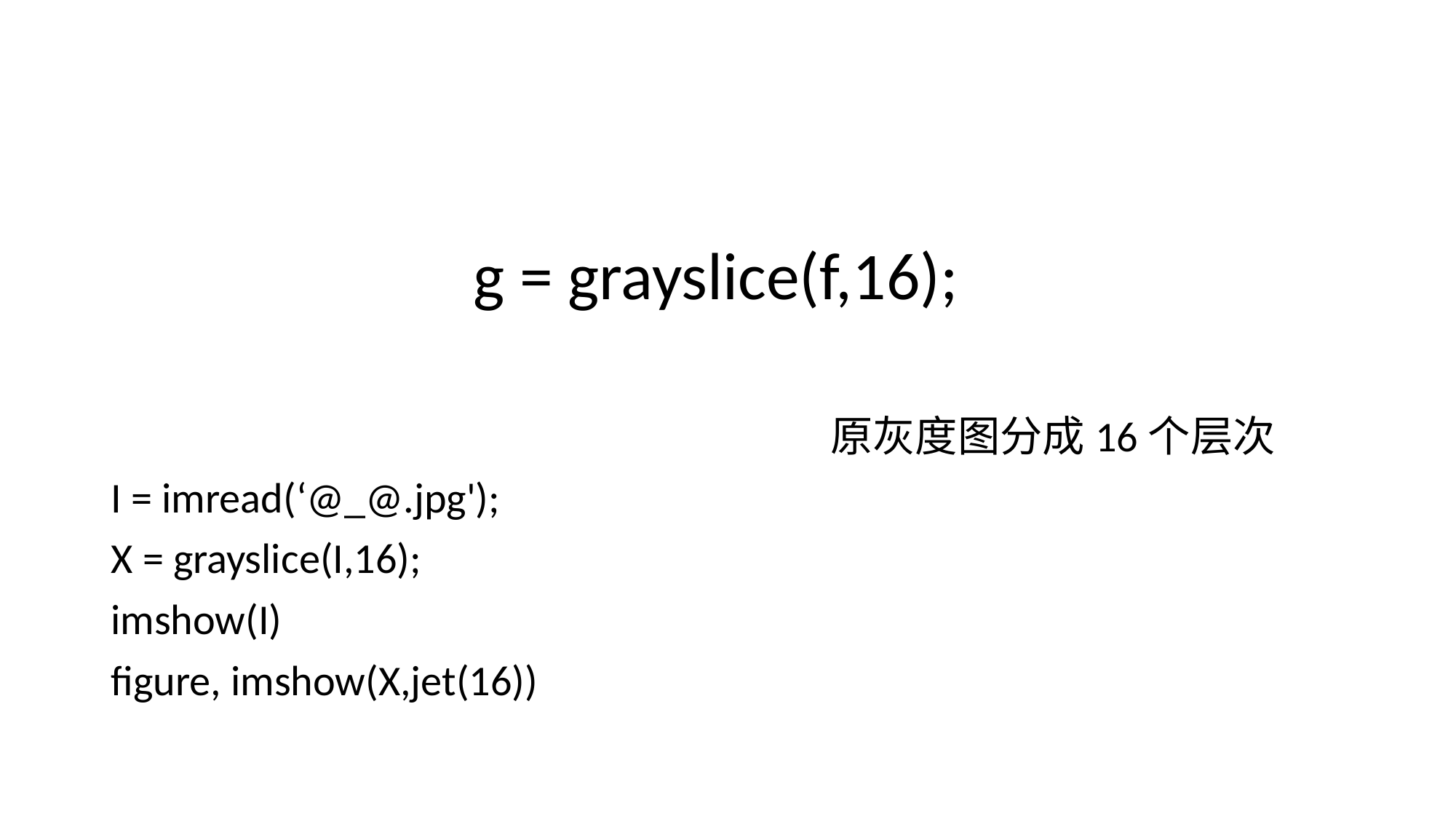

# g = grayslice(f,16);
                                                                           原灰度图分成16个层次
I = imread(‘@_@.jpg');
X = grayslice(I,16);
imshow(I)
figure, imshow(X,jet(16))